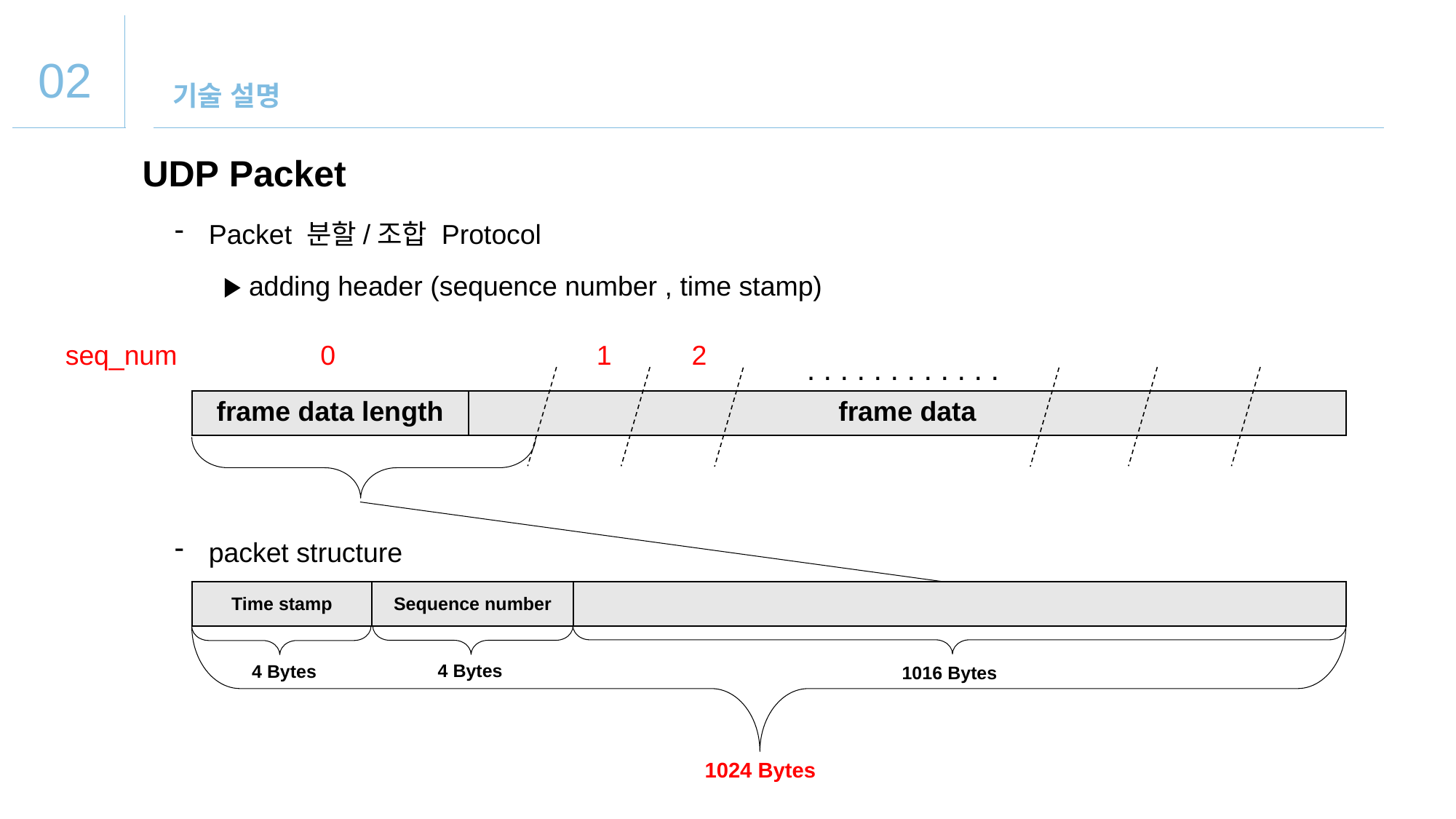

02
기술 설명

UDP Packet
Packet 분할/조합 Protocol

▶ adding header (sequence number , time stamp)

seq_num
0
1
2
. . . . . . . . . . . .
| frame data length | frame data |
| --- | --- |
packet structure

| Time stamp | Sequence number |  |
| --- | --- | --- |
4 Bytes
4 Bytes
1016 Bytes
1024 Bytes